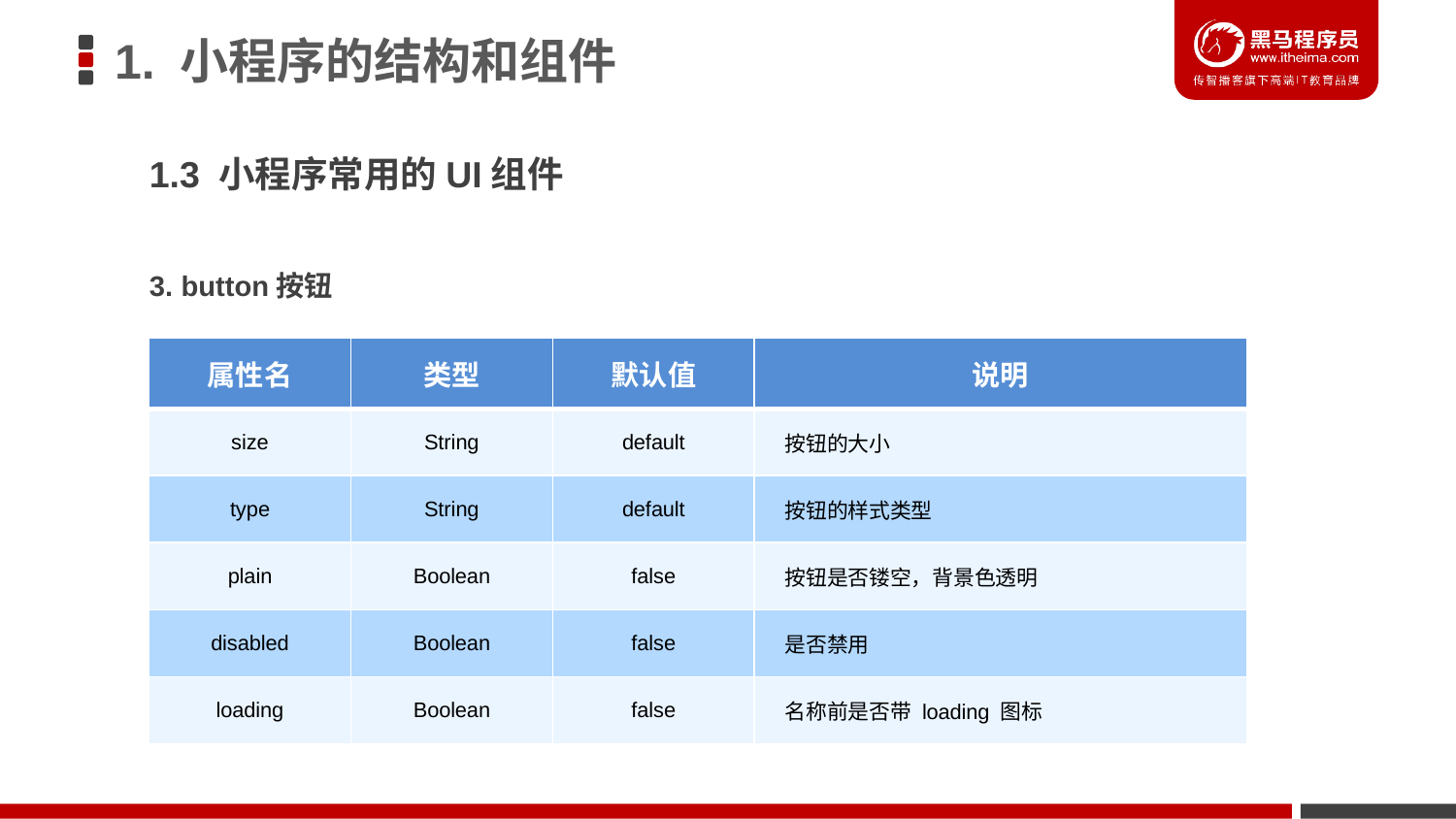

# 1. 小程序的结构和组件
1.3 小程序常用的UI组件
3. button按钮
| 属性名 | 类型 | 默认值 | 说明 |
| --- | --- | --- | --- |
| size | String | default | 按钮的大小 |
| type | String | default | 按钮的样式类型 |
| plain | Boolean | false | 按钮是否镂空，背景色透明 |
| disabled | Boolean | false | 是否禁用 |
| loading | Boolean | false | 名称前是否带 loading 图标 |